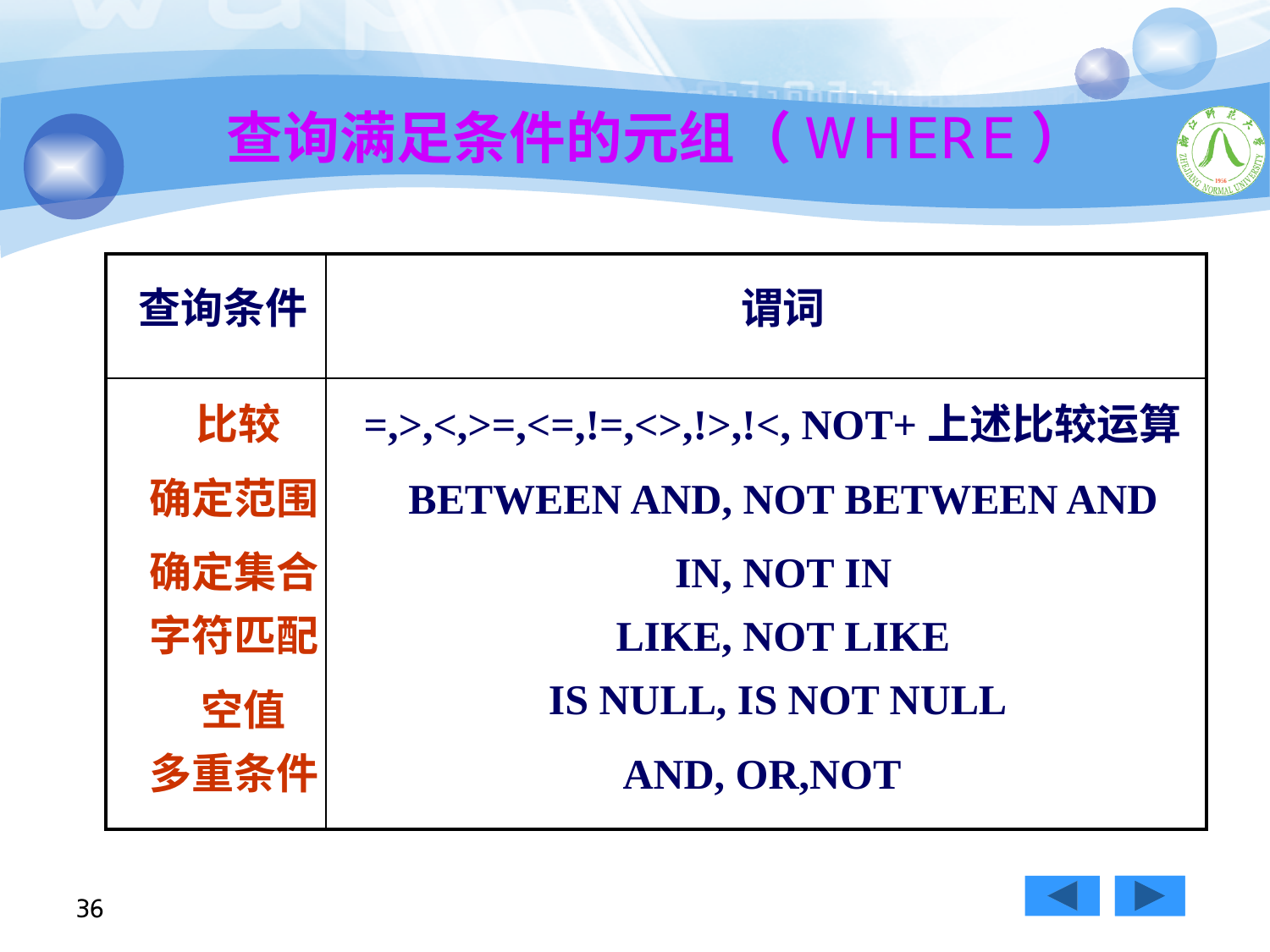

查询满足条件的元组（WHERE）
|  |  |
| --- | --- |
|  |  |
查询条件
谓词
  比较
=,>,<,>=,<=,!=,<>,!>,!<, NOT+上述比较运算
确定范围
BETWEEN AND, NOT BETWEEN AND
确定集合
IN, NOT IN
字符匹配
LIKE, NOT LIKE
IS NULL, IS NOT NULL
 空值
多重条件
AND, OR,NOT
36